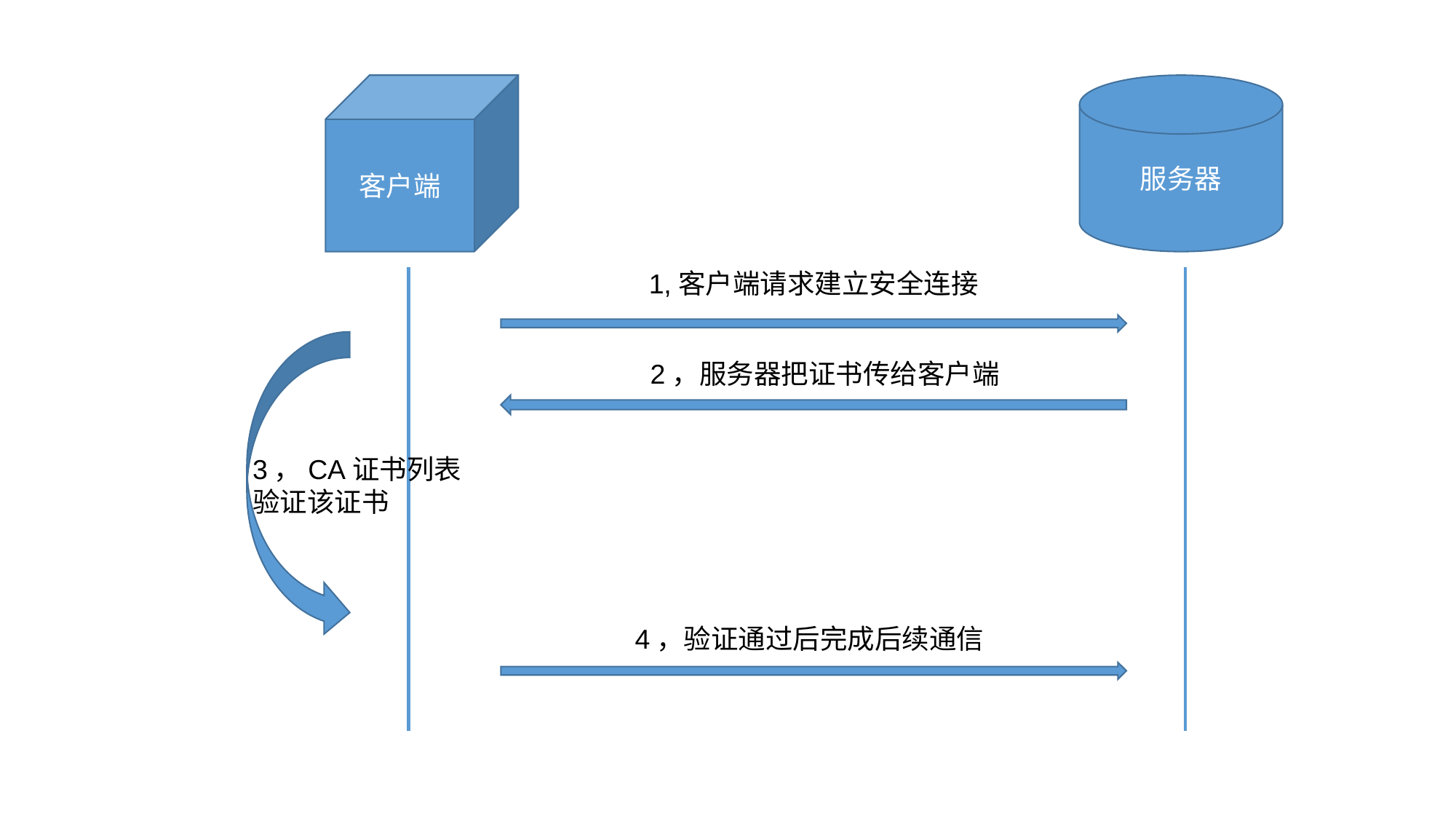

客户端
服务器
1,客户端请求建立安全连接

2，服务器把证书传给客户端

3，CA证书列表
验证该证书
4，验证通过后完成后续通信